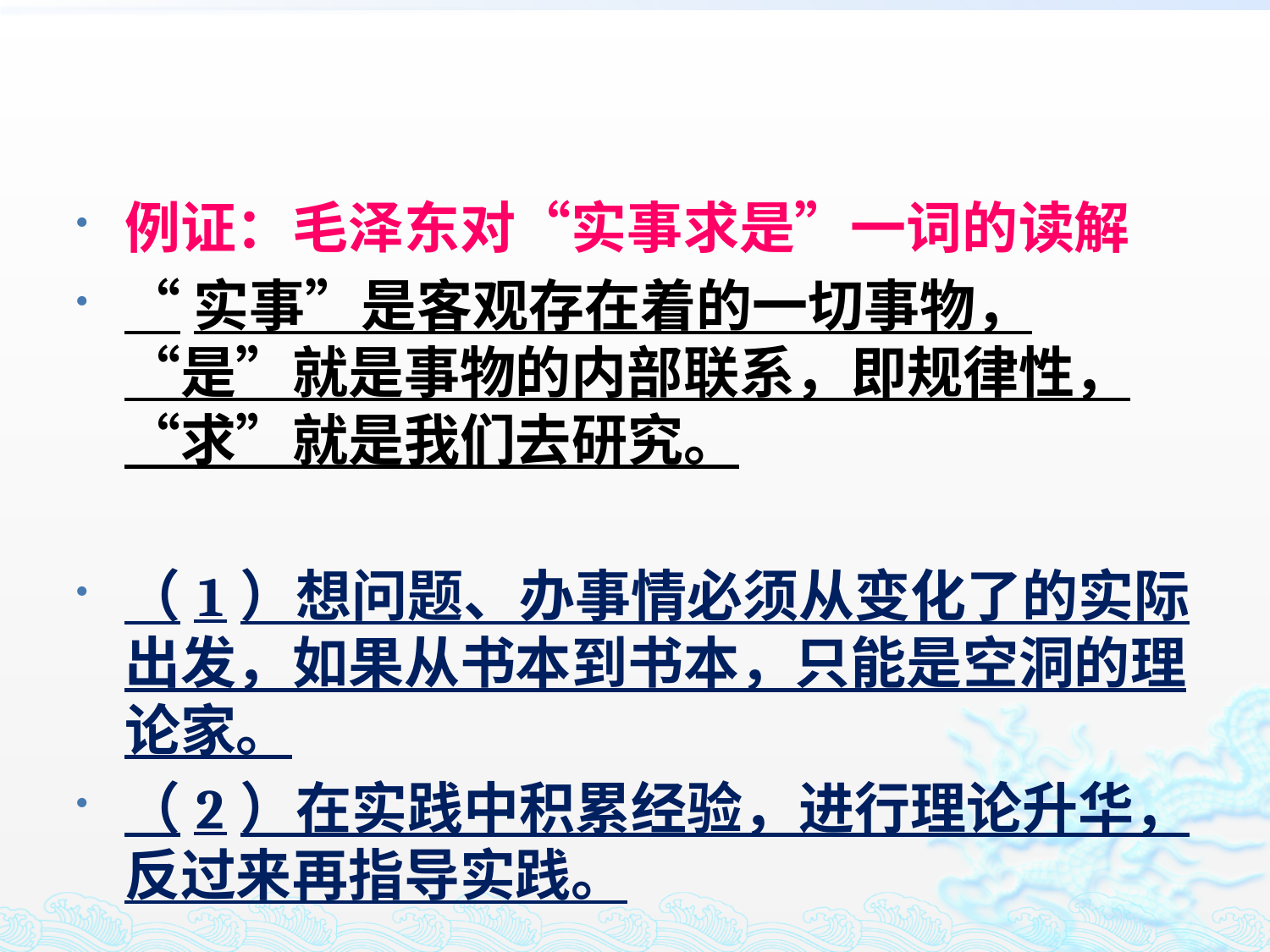

例证：毛泽东对“实事求是”一词的读解
“实事”是客观存在着的一切事物，“是”就是事物的内部联系，即规律性，“求”就是我们去研究。

（1）想问题、办事情必须从变化了的实际出发，如果从书本到书本，只能是空洞的理论家。
（2）在实践中积累经验，进行理论升华，反过来再指导实践。